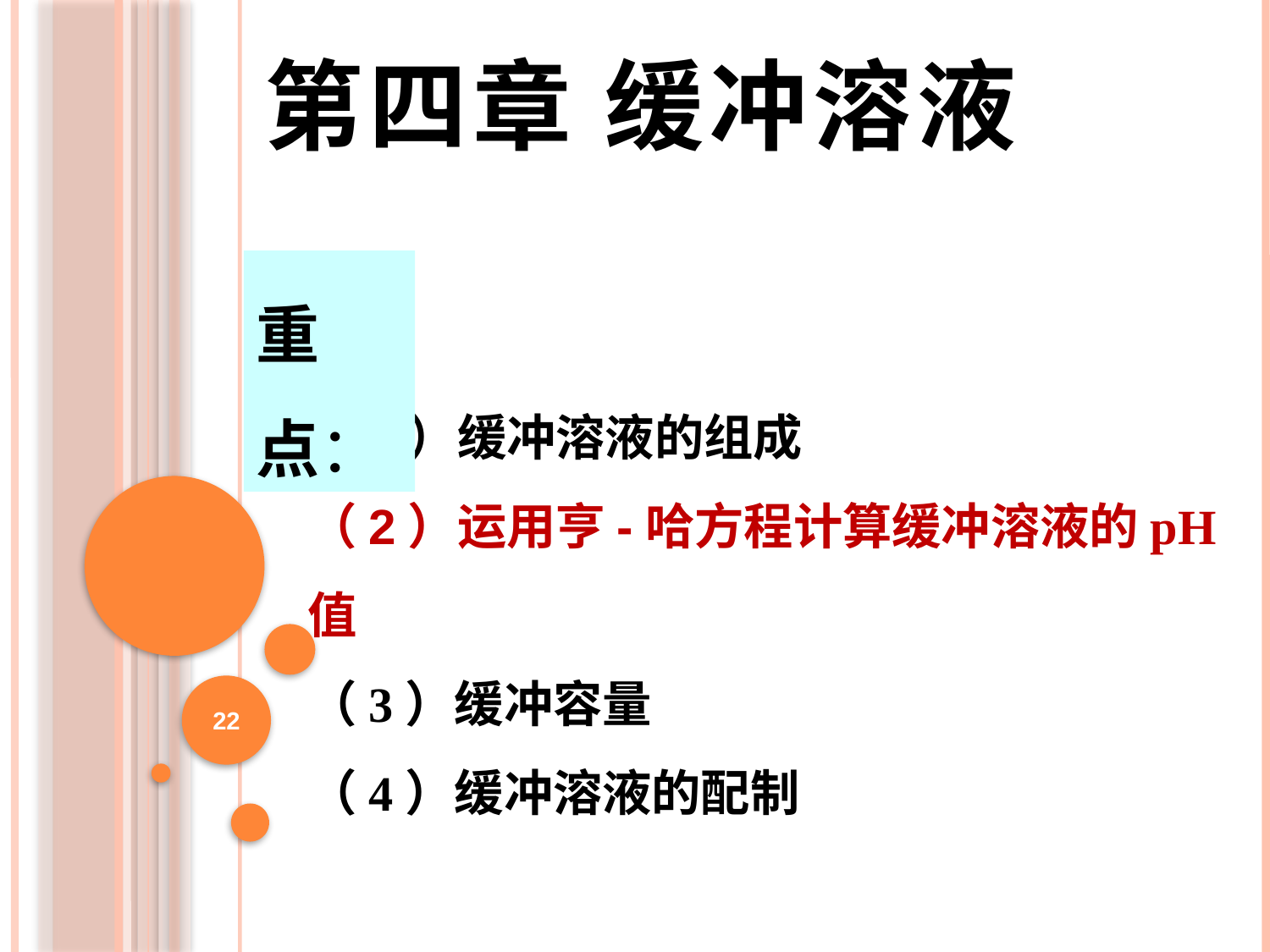

第四章 缓冲溶液

重点：
（1）缓冲溶液的组成
（2）运用亨-哈方程计算缓冲溶液的pH值
（3）缓冲容量
（4）缓冲溶液的配制

22